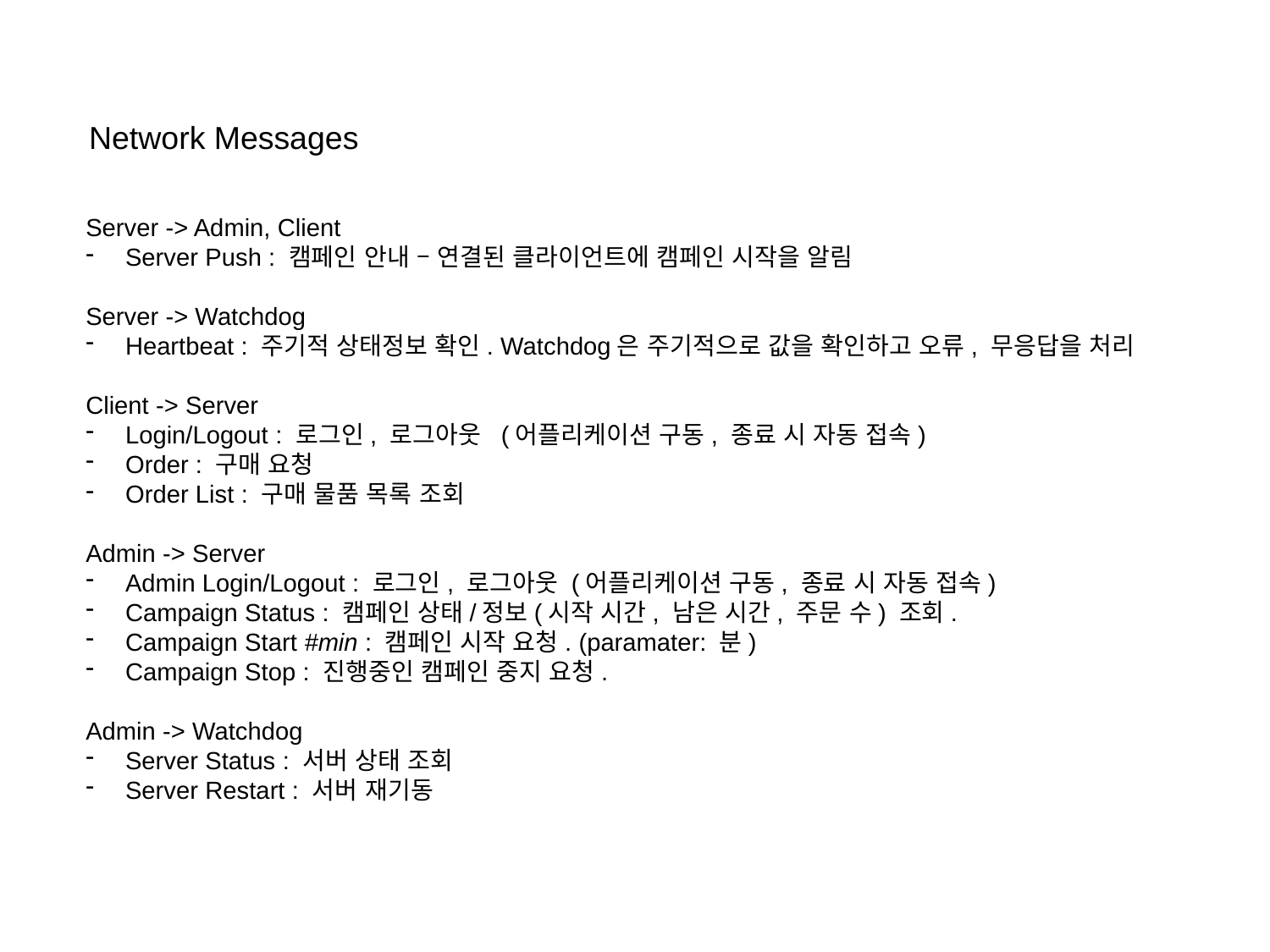

Network Messages
Server -> Admin, Client
Server Push : 캠페인 안내 – 연결된 클라이언트에 캠페인 시작을 알림

Server -> Watchdog
Heartbeat : 주기적 상태정보 확인. Watchdog은 주기적으로 값을 확인하고 오류, 무응답을 처리

Client -> Server
Login/Logout : 로그인, 로그아웃  (어플리케이션 구동, 종료 시 자동 접속)
Order : 구매 요청
Order List : 구매 물품 목록 조회

Admin -> Server
Admin Login/Logout : 로그인, 로그아웃 (어플리케이션 구동, 종료 시 자동 접속)
Campaign Status : 캠페인 상태/정보(시작 시간, 남은 시간, 주문 수) 조회.
Campaign Start #min : 캠페인 시작 요청. (paramater: 분)
Campaign Stop : 진행중인 캠페인 중지 요청.

Admin -> Watchdog
Server Status : 서버 상태 조회
Server Restart : 서버 재기동